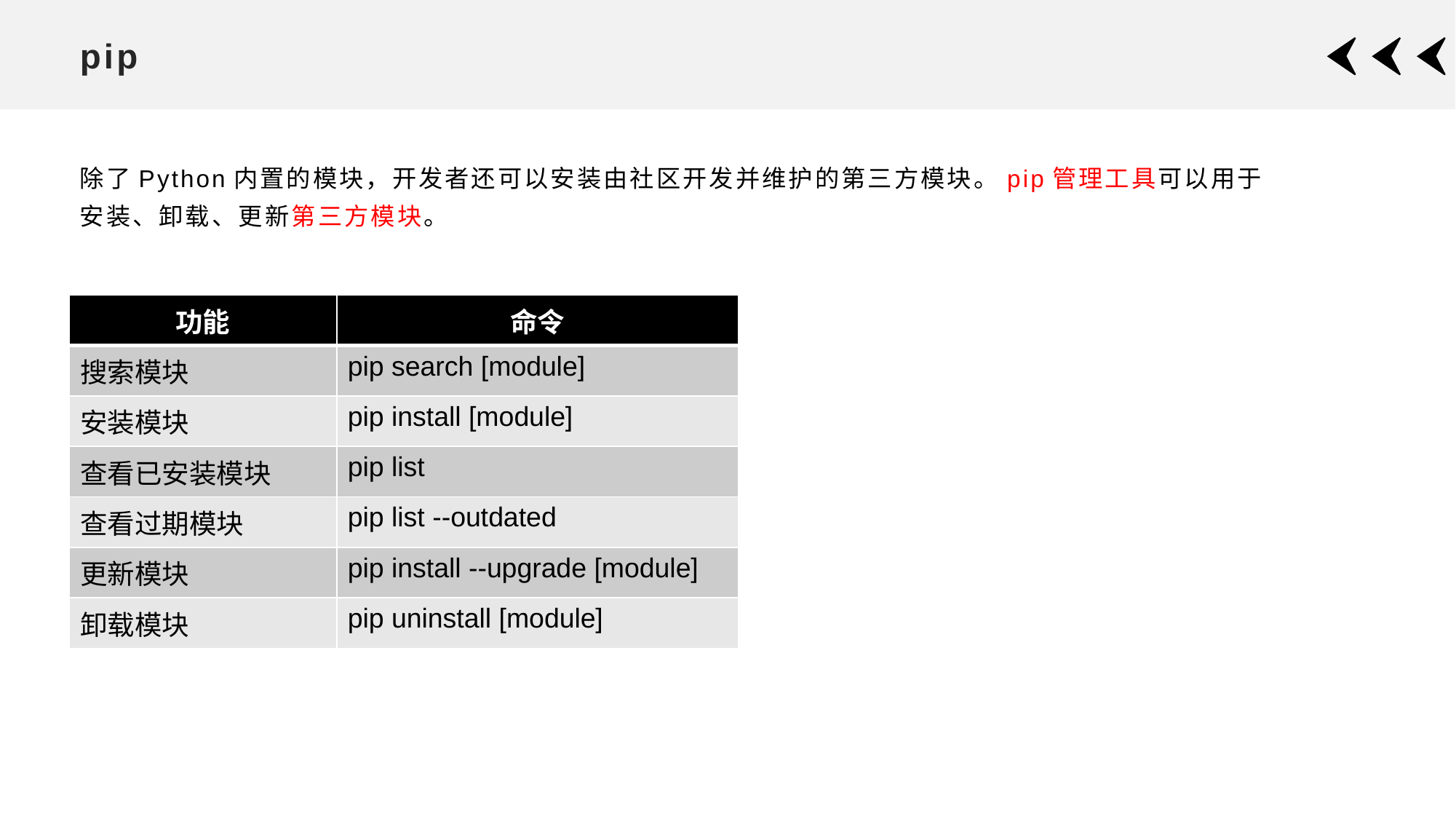

# pip
除了Python内置的模块，开发者还可以安装由社区开发并维护的第三方模块。pip管理工具可以用于安装、卸载、更新第三方模块。
| 功能 | 命令 |
| --- | --- |
| 搜索模块 | pip search [module] |
| 安装模块 | pip install [module] |
| 查看已安装模块 | pip list |
| 查看过期模块 | pip list --outdated |
| 更新模块 | pip install --upgrade [module] |
| 卸载模块 | pip uninstall [module] |